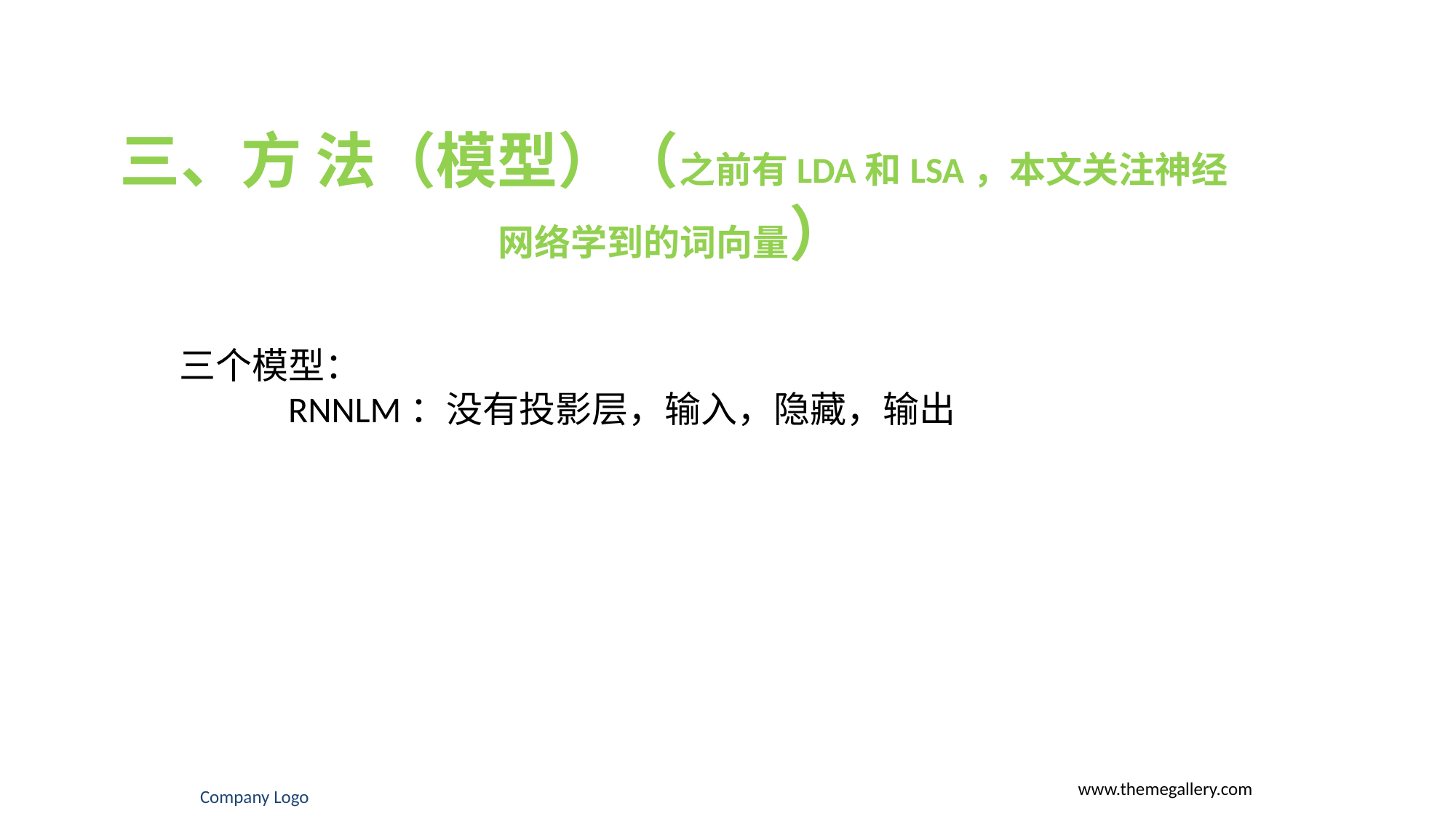

三、方 法（模型）（之前有LDA和LSA，本文关注神经网络学到的词向量）
三个模型：
	RNNLM：没有投影层，输入，隐藏，输出
Company Logo
www.themegallery.com